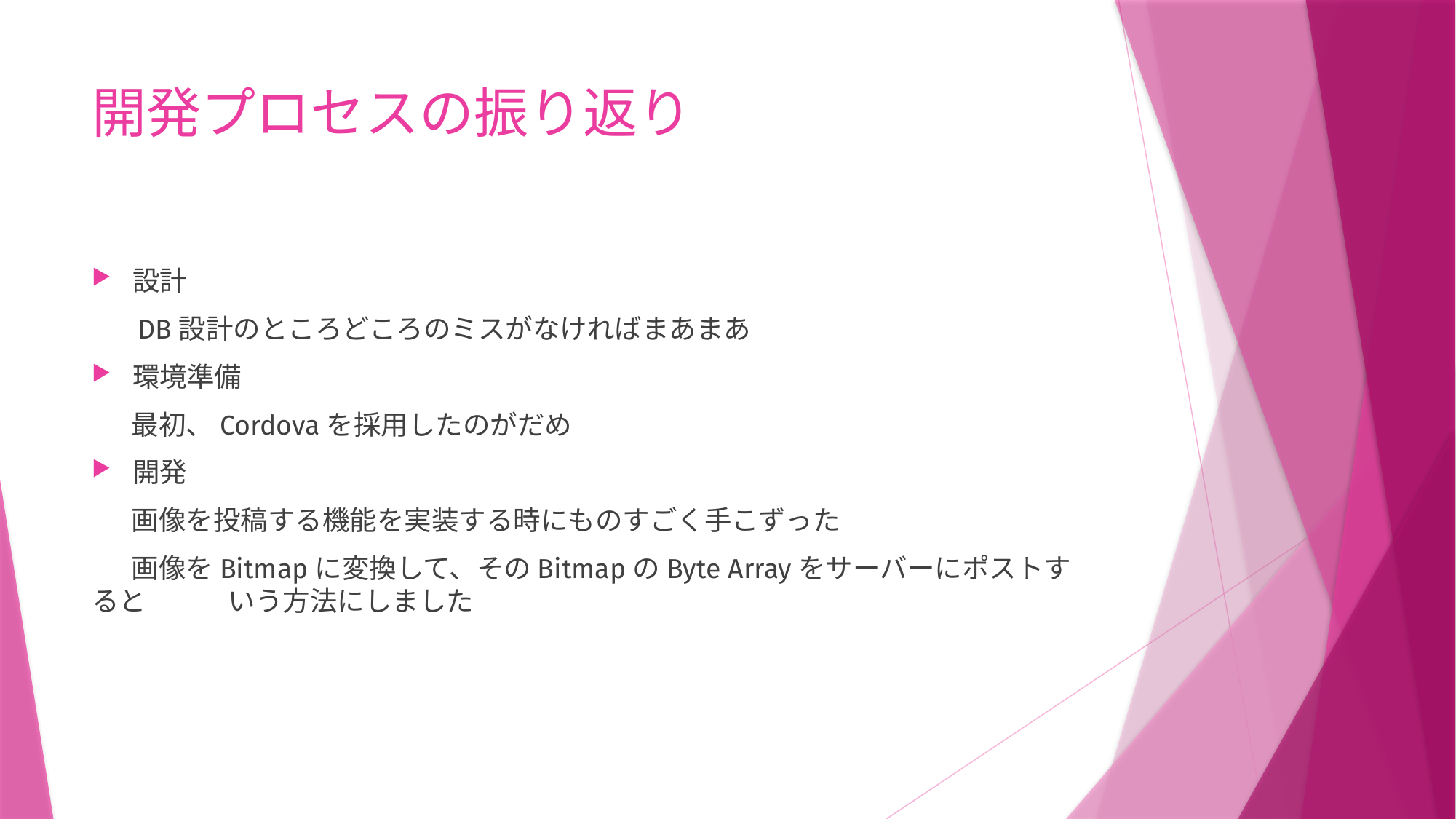

# 開発プロセスの振り返り
設計
　  DB設計のところどころのミスがなければまあまあ
環境準備
　  最初、Cordovaを採用したのがだめ
開発
　  画像を投稿する機能を実装する時にものすごく手こずった
　  画像をBitmapに変換して、そのBitmapのByte Arrayをサーバーにポストすると　　　いう方法にしました